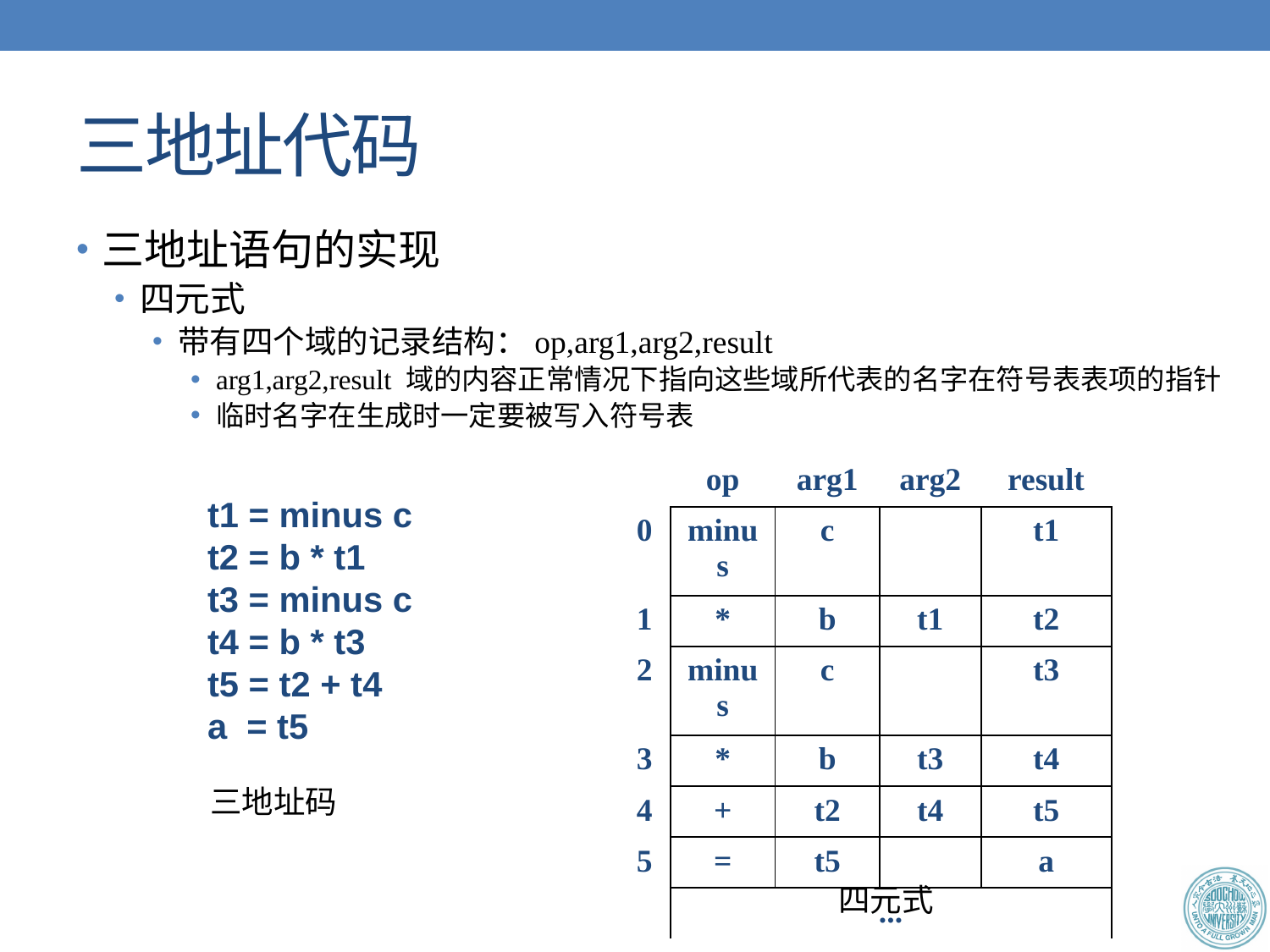

# 三地址代码
三地址语句的实现
四元式
带有四个域的记录结构：op,arg1,arg2,result
arg1,arg2,result 域的内容正常情况下指向这些域所代表的名字在符号表表项的指针
临时名字在生成时一定要被写入符号表
|  | op | arg1 | arg2 | result |
| --- | --- | --- | --- | --- |
| 0 | minus | c |  | t1 |
| 1 | \* | b | t1 | t2 |
| 2 | minus | c |  | t3 |
| 3 | \* | b | t3 | t4 |
| 4 | + | t2 | t4 | t5 |
| 5 | = | t5 |  | a |
|  | ... |  |  |  |
t1 = minus c
t2 = b * t1
t3 = minus c
t4 = b * t3
t5 = t2 + t4
a  = t5
三地址码
四元式